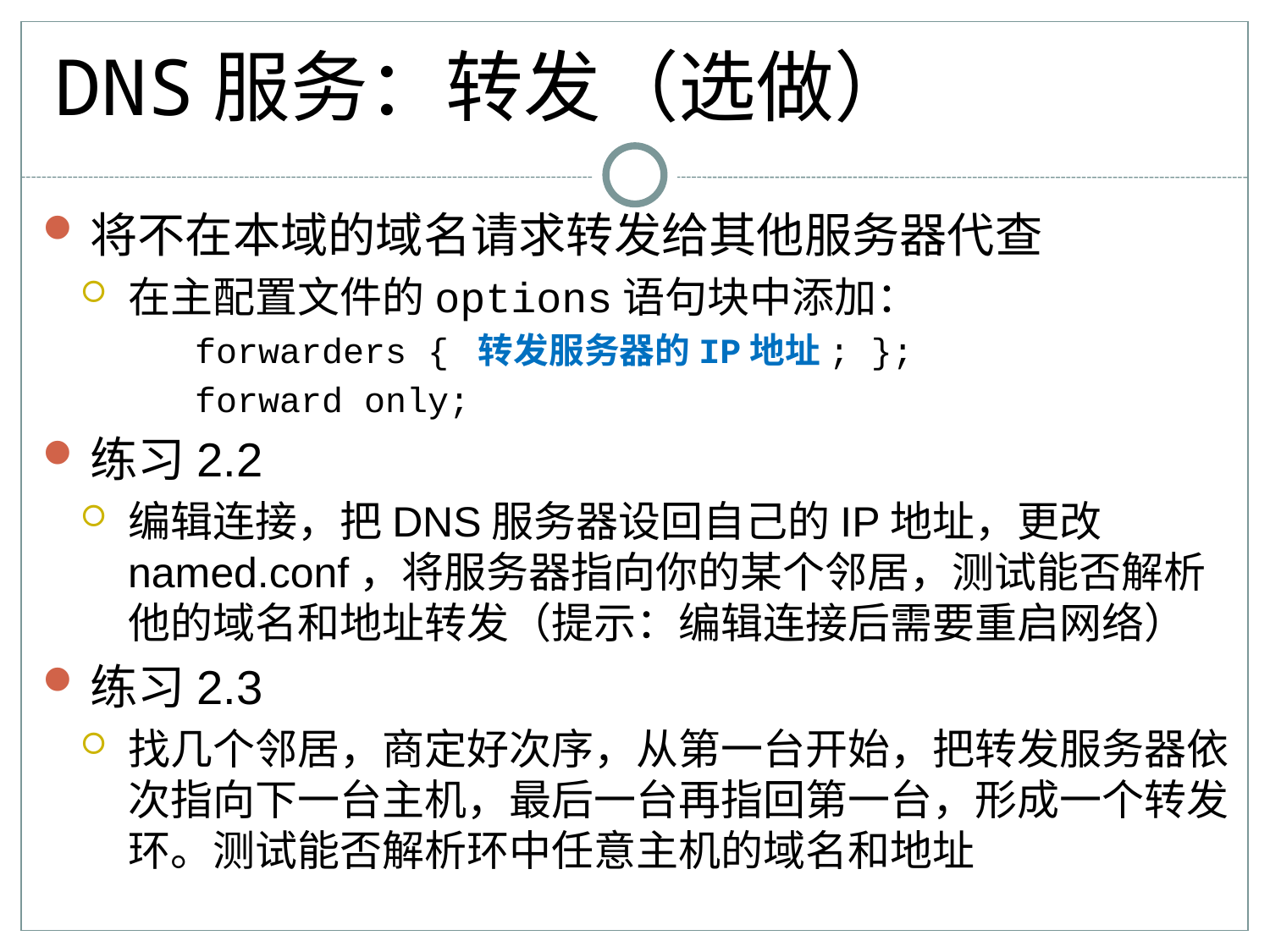

# DNS服务：转发（选做）
将不在本域的域名请求转发给其他服务器代查
在主配置文件的options语句块中添加：
forwarders { 转发服务器的IP地址; };
forward only;
练习2.2
编辑连接，把DNS服务器设回自己的IP地址，更改named.conf，将服务器指向你的某个邻居，测试能否解析他的域名和地址转发（提示：编辑连接后需要重启网络）
练习2.3
找几个邻居，商定好次序，从第一台开始，把转发服务器依次指向下一台主机，最后一台再指回第一台，形成一个转发环。测试能否解析环中任意主机的域名和地址